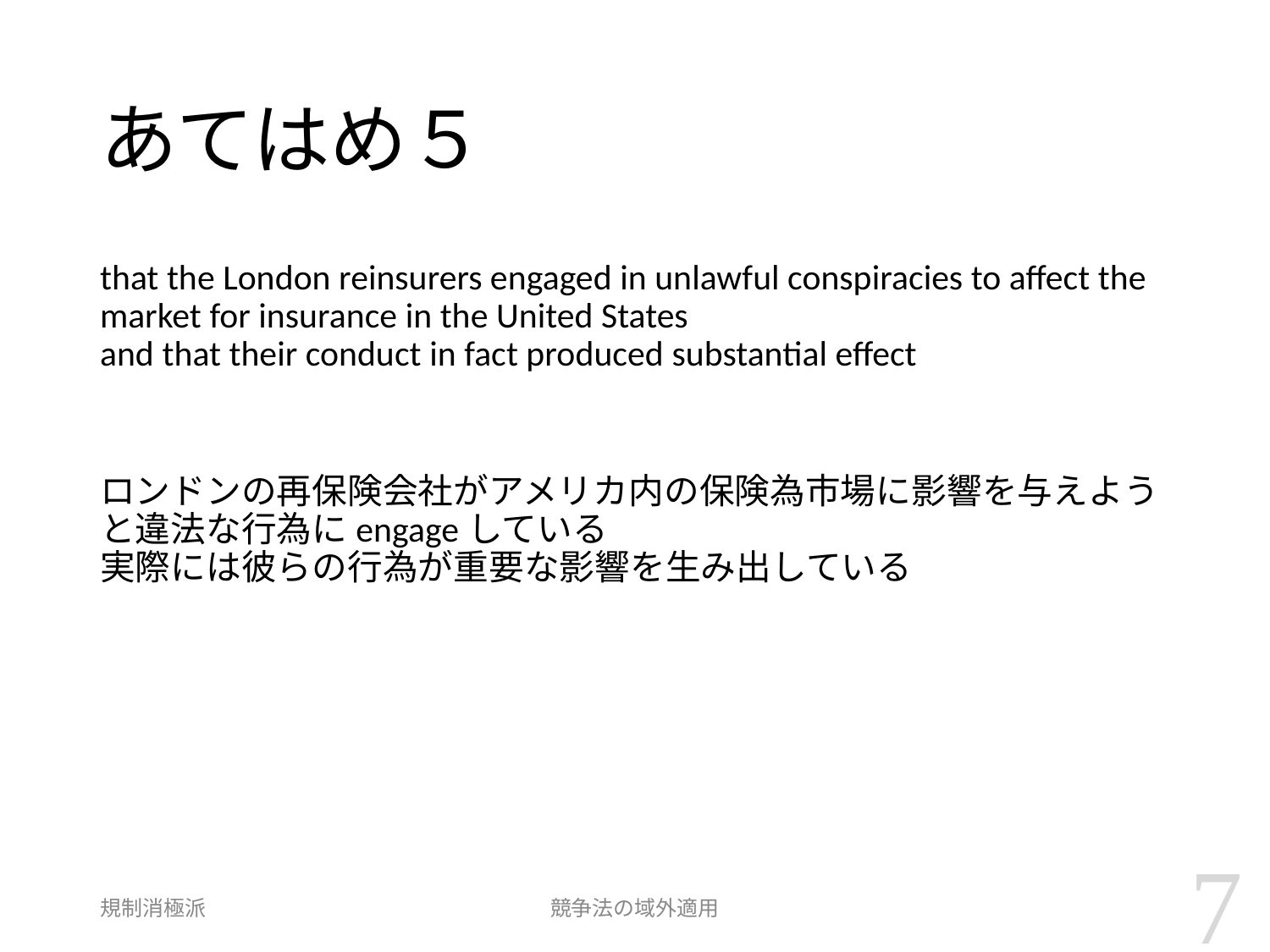

# あてはめ５
that the London reinsurers engaged in unlawful conspiracies to affect the market for insurance in the United States
and that their conduct in fact produced substantial effect

ロンドンの再保険会社がアメリカ内の保険為市場に影響を与えようと違法な行為にengageしている
実際には彼らの行為が重要な影響を生み出している

7
規制消極派
競争法の域外適用